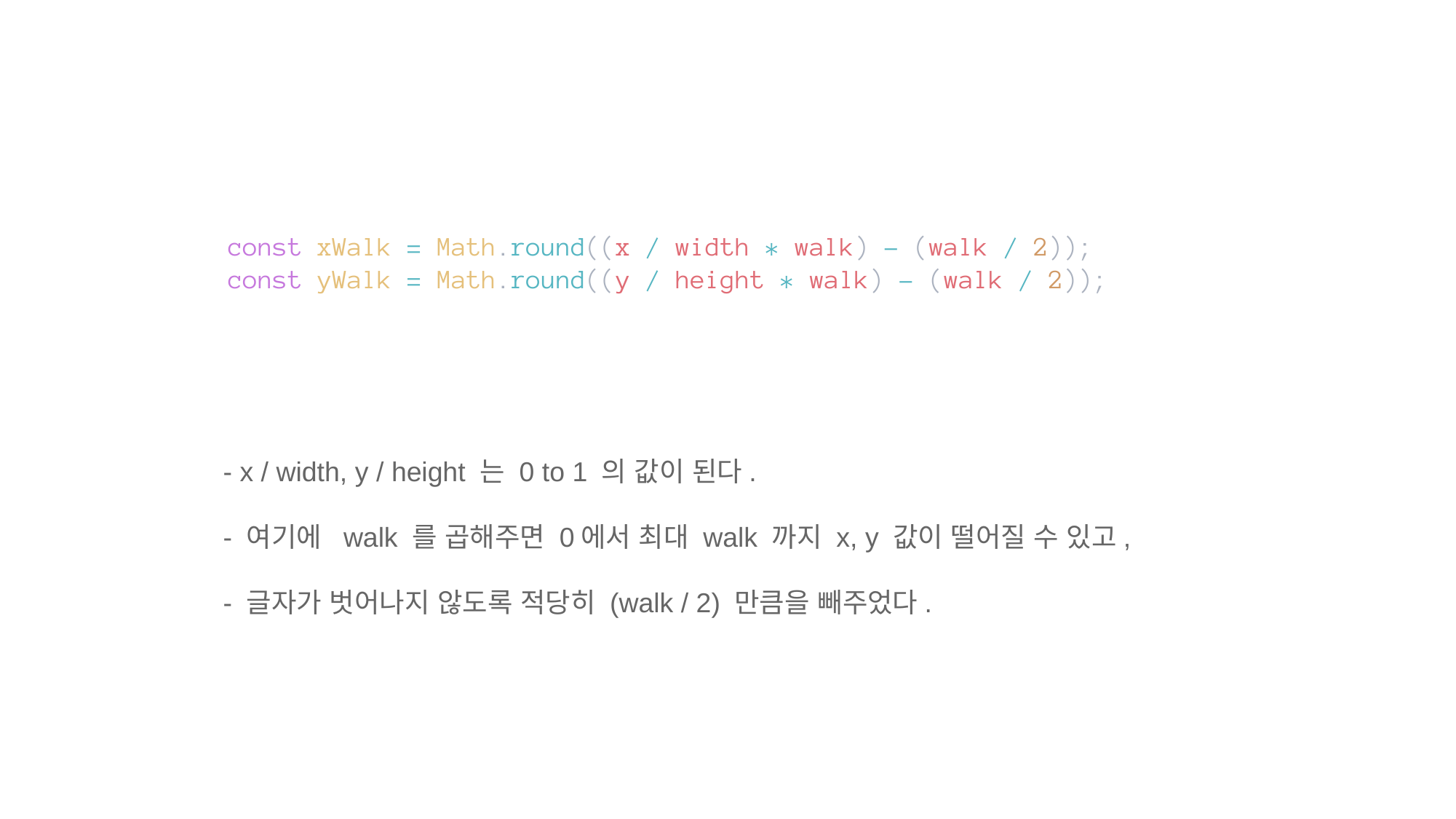

const xWalk = Math.round((x / width * walk) - (walk / 2));
    const yWalk = Math.round((y / height * walk) - (walk / 2));
- x / width, y / height 는 0 to 1 의 값이 된다.
- 여기에  walk 를 곱해주면 0에서 최대 walk 까지 x, y 값이 떨어질 수 있고,
- 글자가 벗어나지 않도록 적당히 (walk / 2) 만큼을 빼주었다.